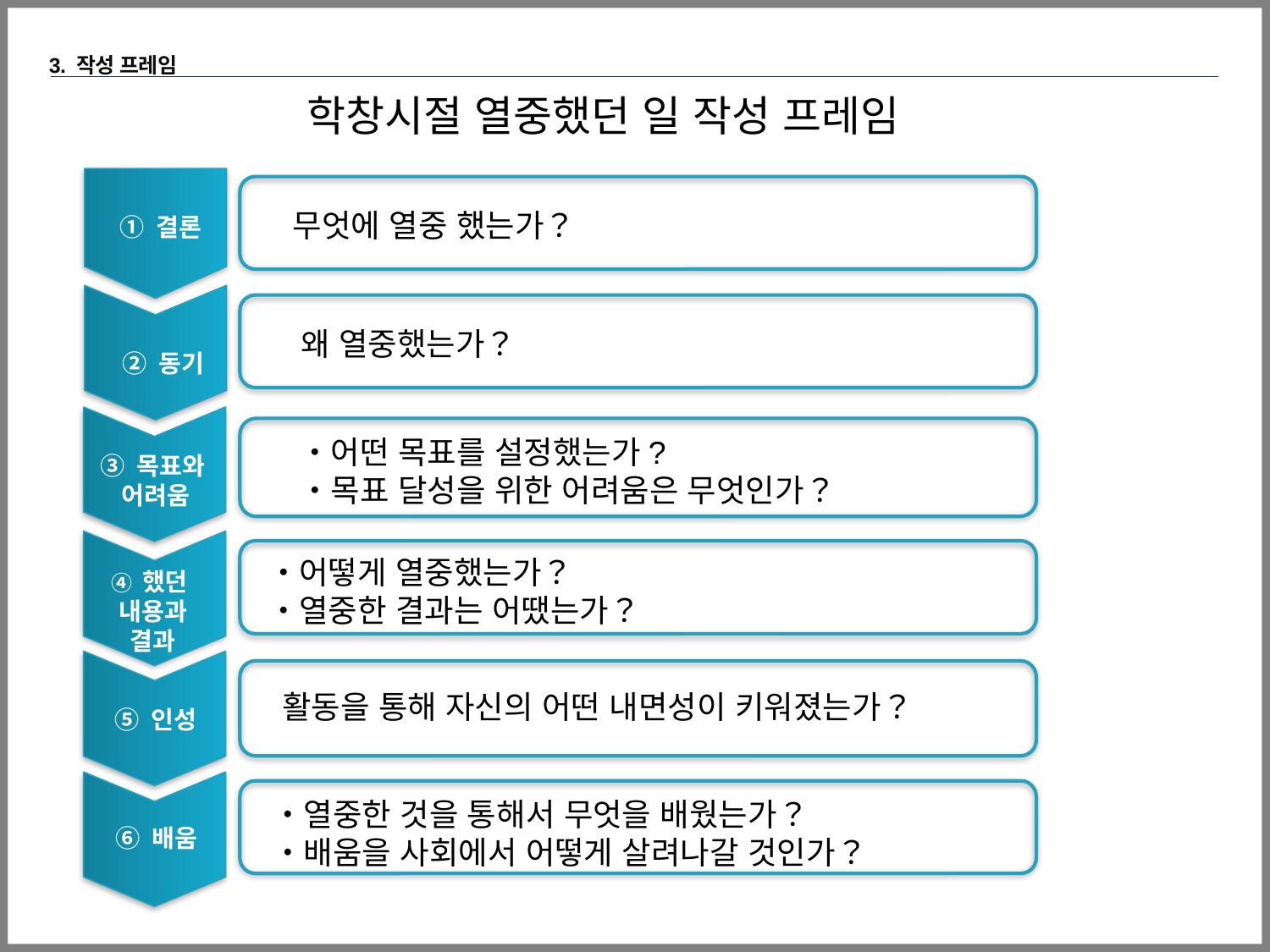

3. 작성 프레임
학창시절 열중했던 일 작성 프레임

무엇에 열중 했는가？
① 결론

왜 열중했는가？
② 동기

・어떤 목표를 설정했는가?
・목표 달성을 위한 어려움은 무엇인가？
③ 목표와
어려움

・어떻게 열중했는가？
・열중한 결과는 어땠는가？
④ 했던
내용과
결과

활동을 통해 자신의 어떤 내면성이 키워졌는가？
⑤ 인성

・열중한 것을 통해서 무엇을 배웠는가？
・배움을 사회에서 어떻게 살려나갈 것인가？
⑥ 배움